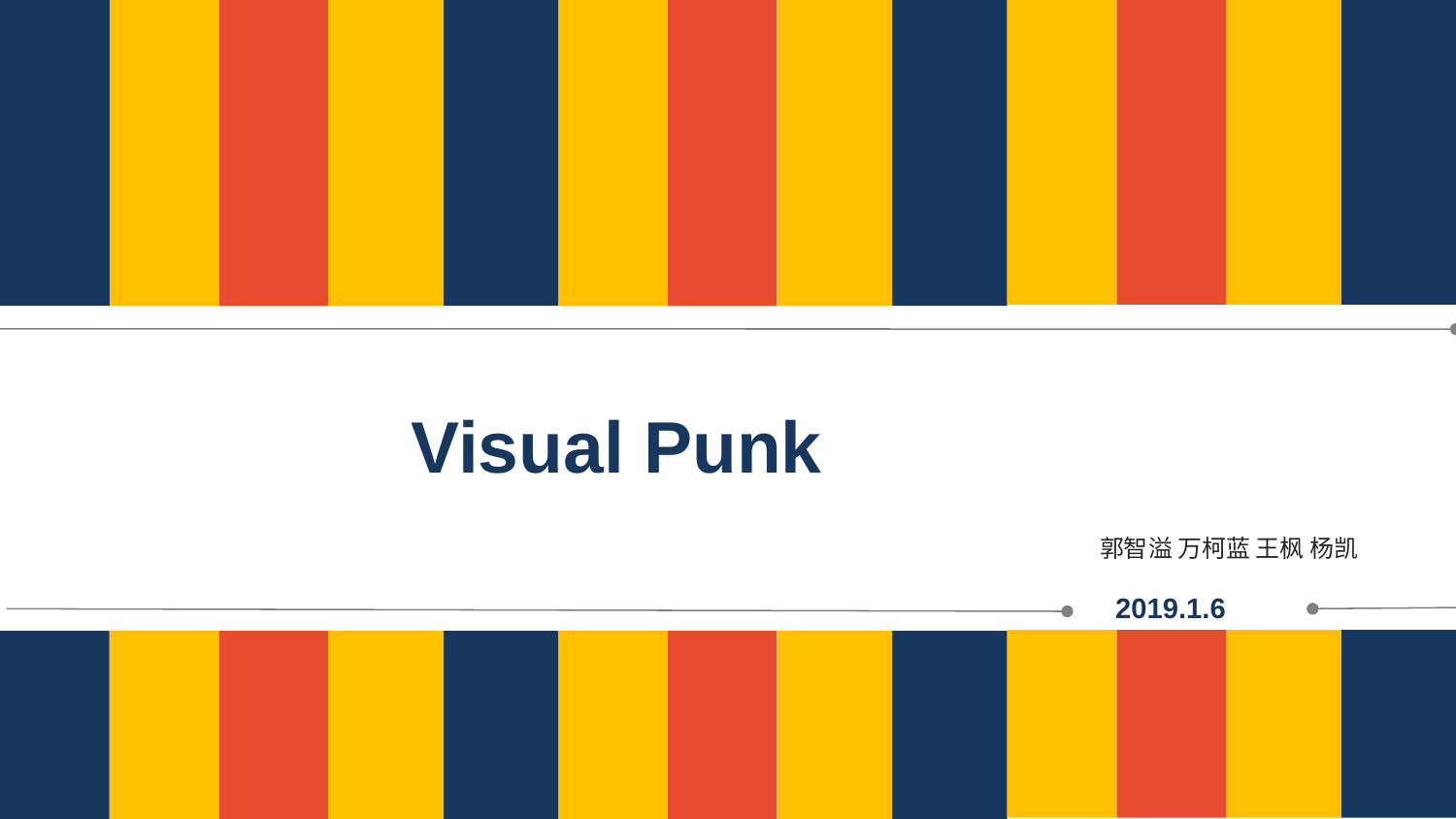

Visual Punk
郭智溢 万柯蓝 王枫 杨凯
2019.1.6